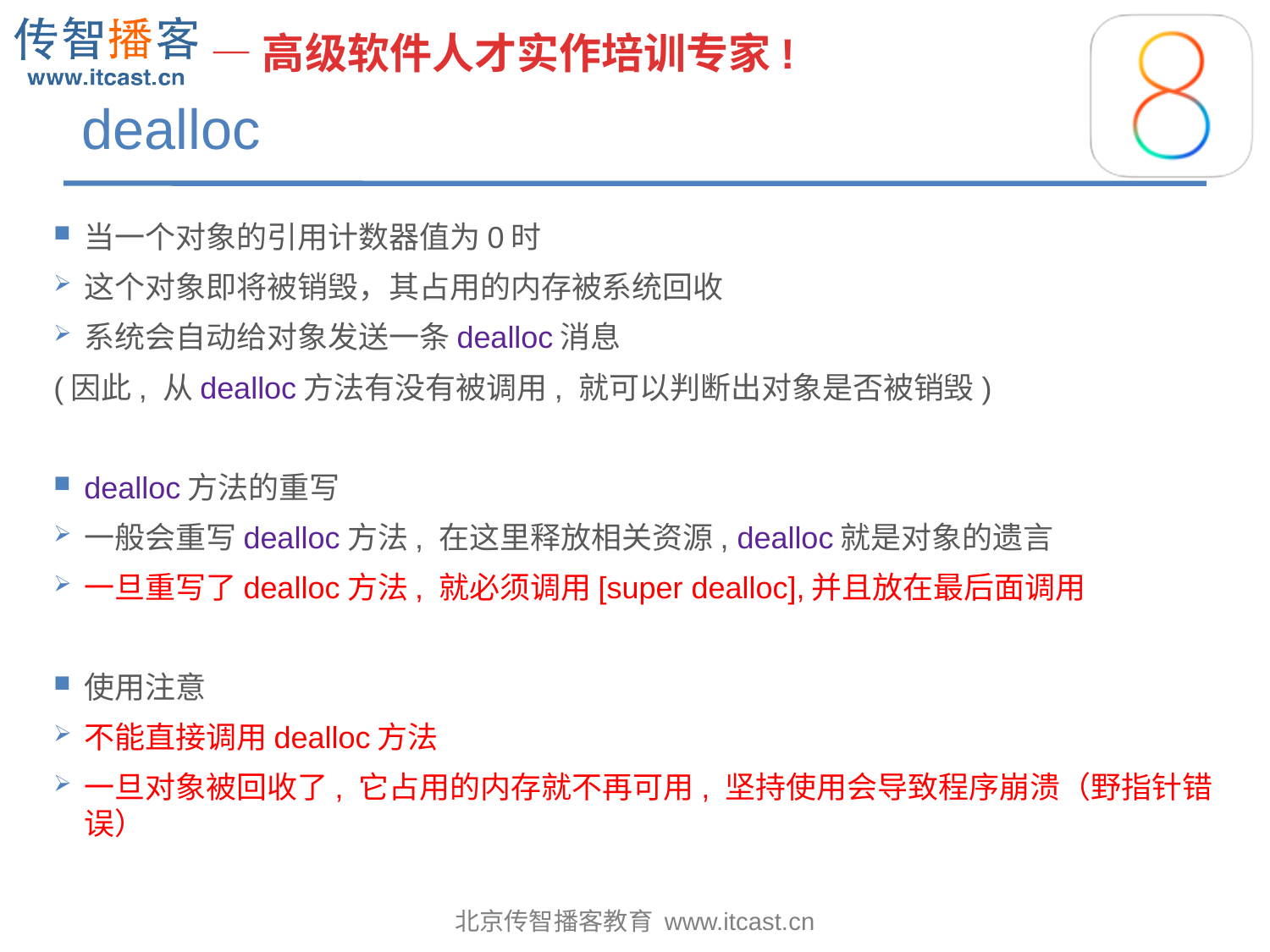

# dealloc
当一个对象的引用计数器值为0时
这个对象即将被销毁，其占用的内存被系统回收
系统会自动给对象发送一条dealloc消息
(因此, 从dealloc方法有没有被调用, 就可以判断出对象是否被销毁)

dealloc方法的重写
一般会重写dealloc方法, 在这里释放相关资源, dealloc就是对象的遗言
一旦重写了dealloc方法, 就必须调用[super dealloc],并且放在最后面调用

使用注意
不能直接调用dealloc方法
一旦对象被回收了, 它占用的内存就不再可用, 坚持使用会导致程序崩溃（野指针错误）